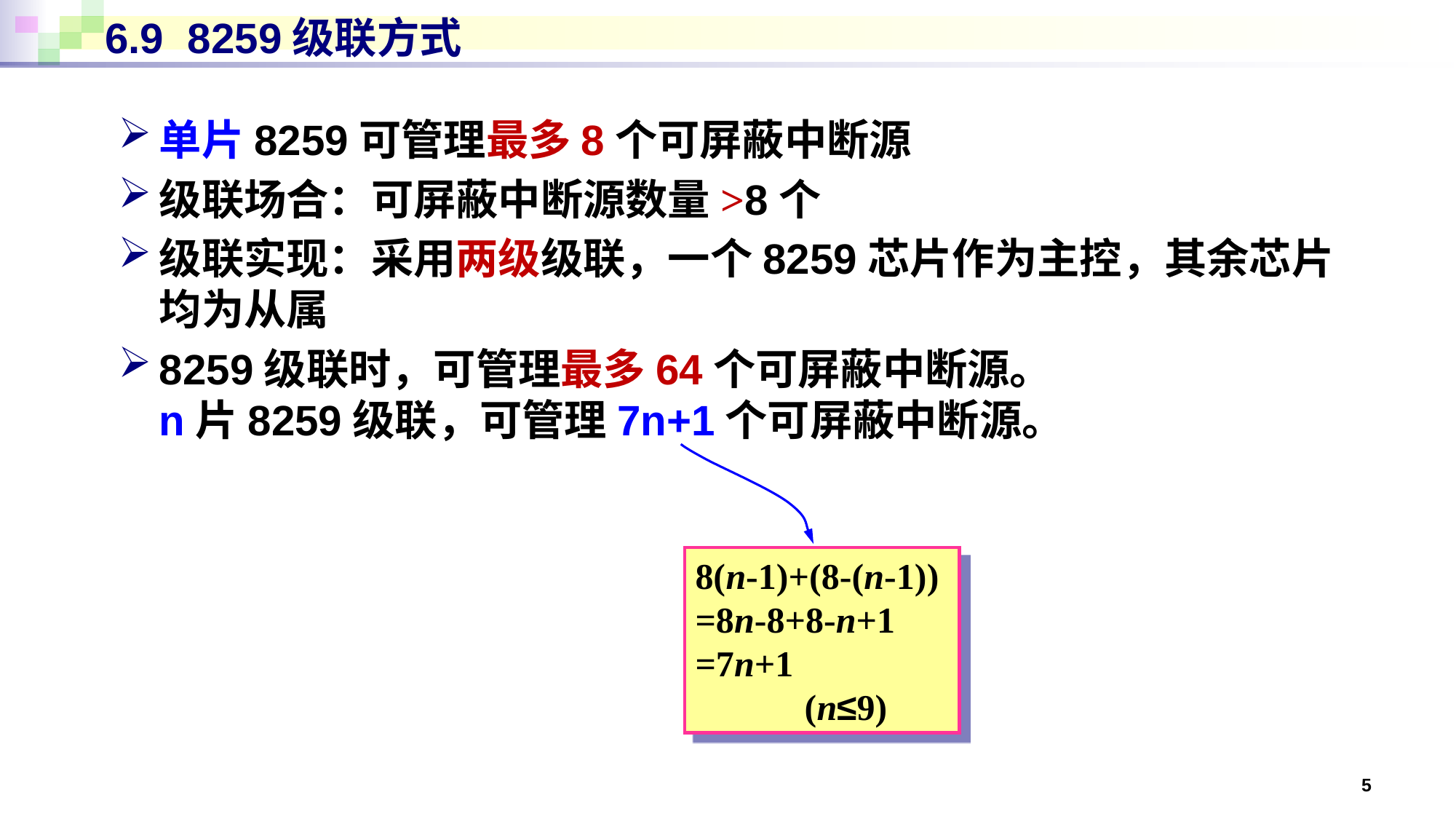

# 6.9  8259级联方式
单片8259可管理最多8个可屏蔽中断源
级联场合：可屏蔽中断源数量>8个
级联实现：采用两级级联，一个8259芯片作为主控，其余芯片均为从属
8259级联时，可管理最多64个可屏蔽中断源。
n片8259级联，可管理7n+1个可屏蔽中断源。

8(n-1)+(8-(n-1))
=8n-8+8-n+1
=7n+1
	(n≤9)
5